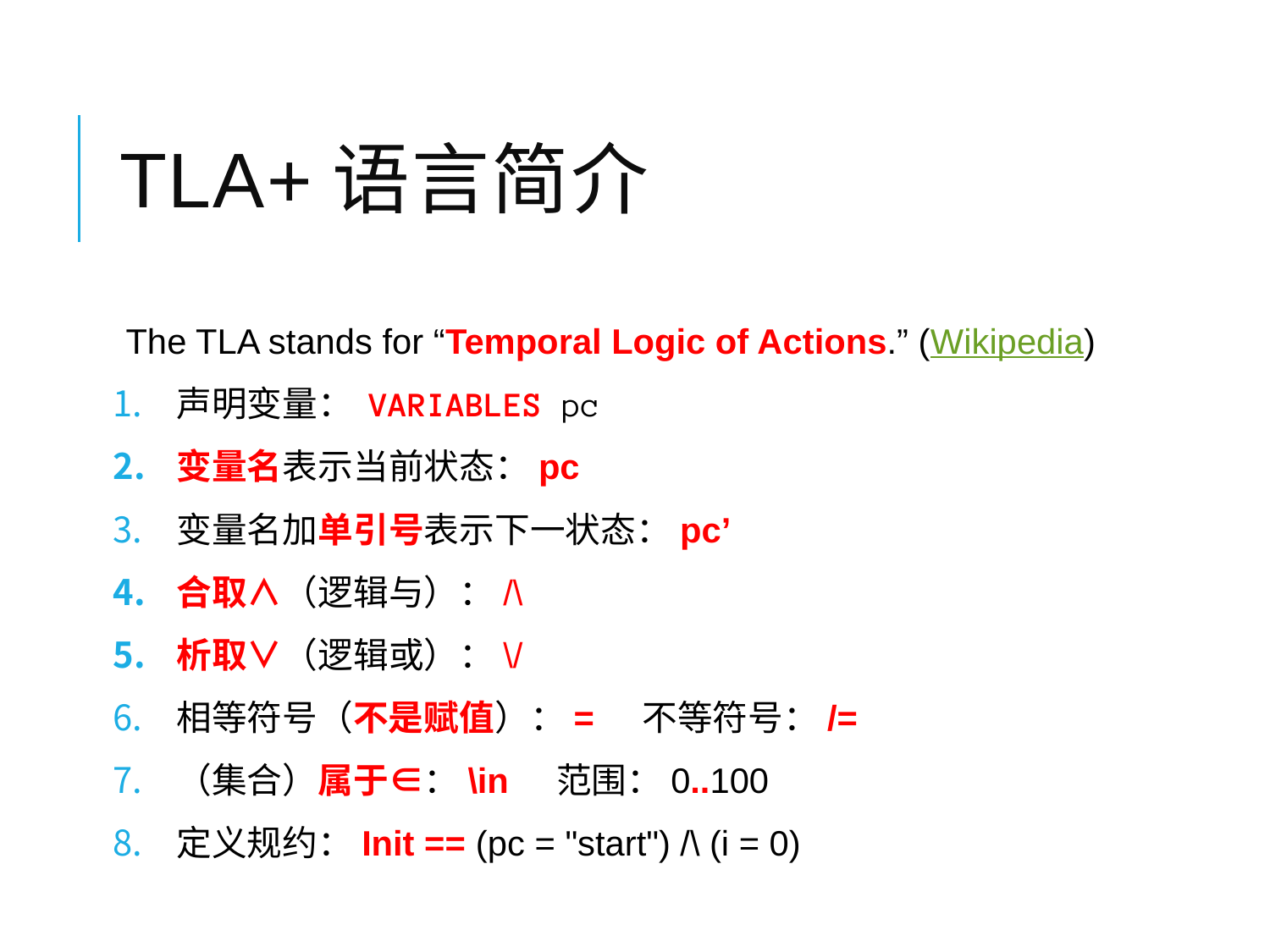

# TLA+语言简介
The TLA stands for “Temporal Logic of Actions.” (Wikipedia)
声明变量： VARIABLES pc
变量名表示当前状态：pc
变量名加单引号表示下一状态：pc’
合取∧（逻辑与）：/\
析取∨（逻辑或）：\/
相等符号（不是赋值）：=    不等符号：/=
（集合）属于∈：\in    范围：0..100
定义规约：Init == (pc = "start") /\ (i = 0)